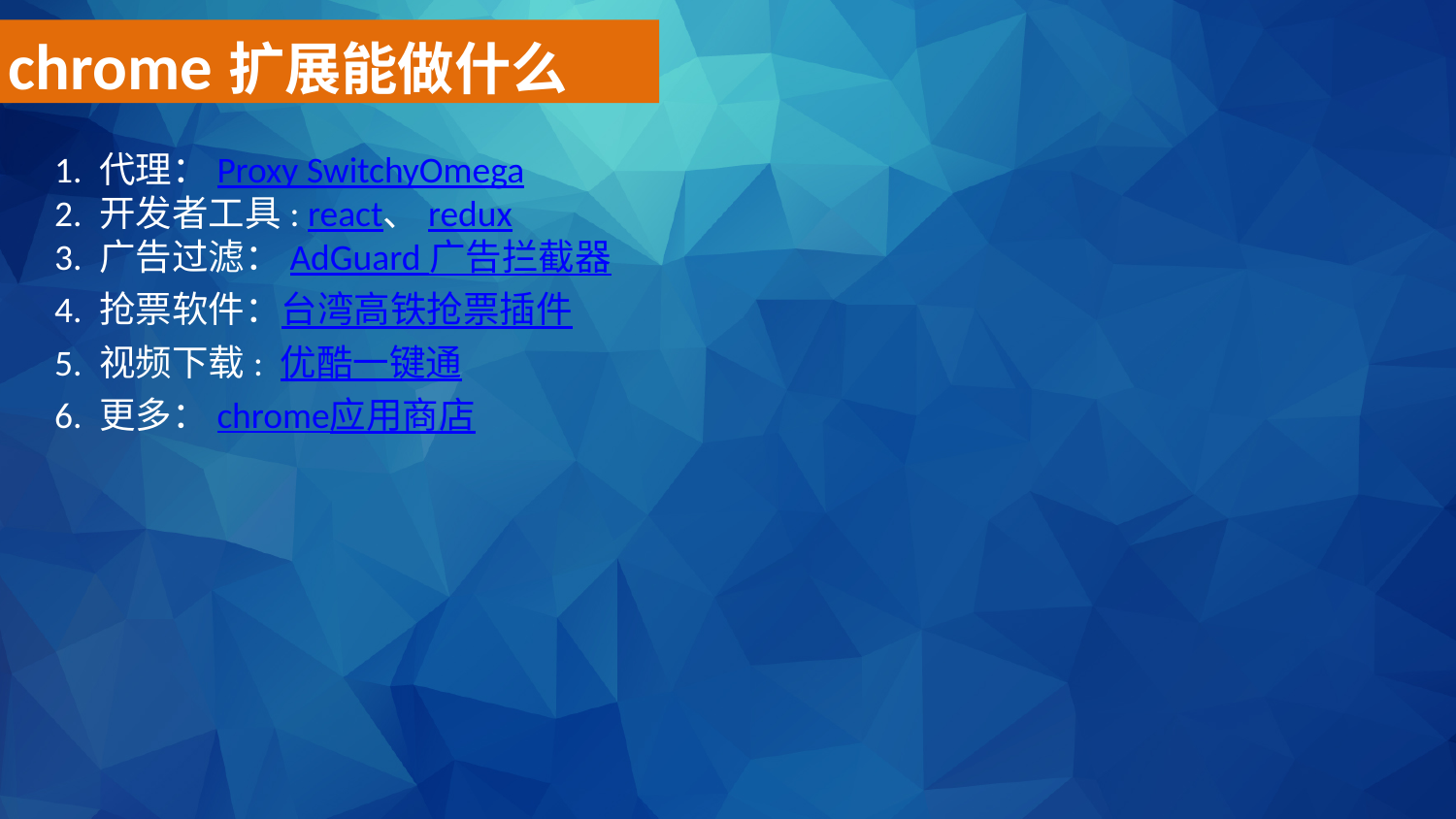

chrome扩展能做什么

1. 代理：Proxy SwitchyOmega
2. 开发者工具: react、redux
3. 广告过滤：AdGuard 广告拦截器
4. 抢票软件：台湾高铁抢票插件
5. 视频下载: 优酷一键通
6. 更多：chrome应用商店